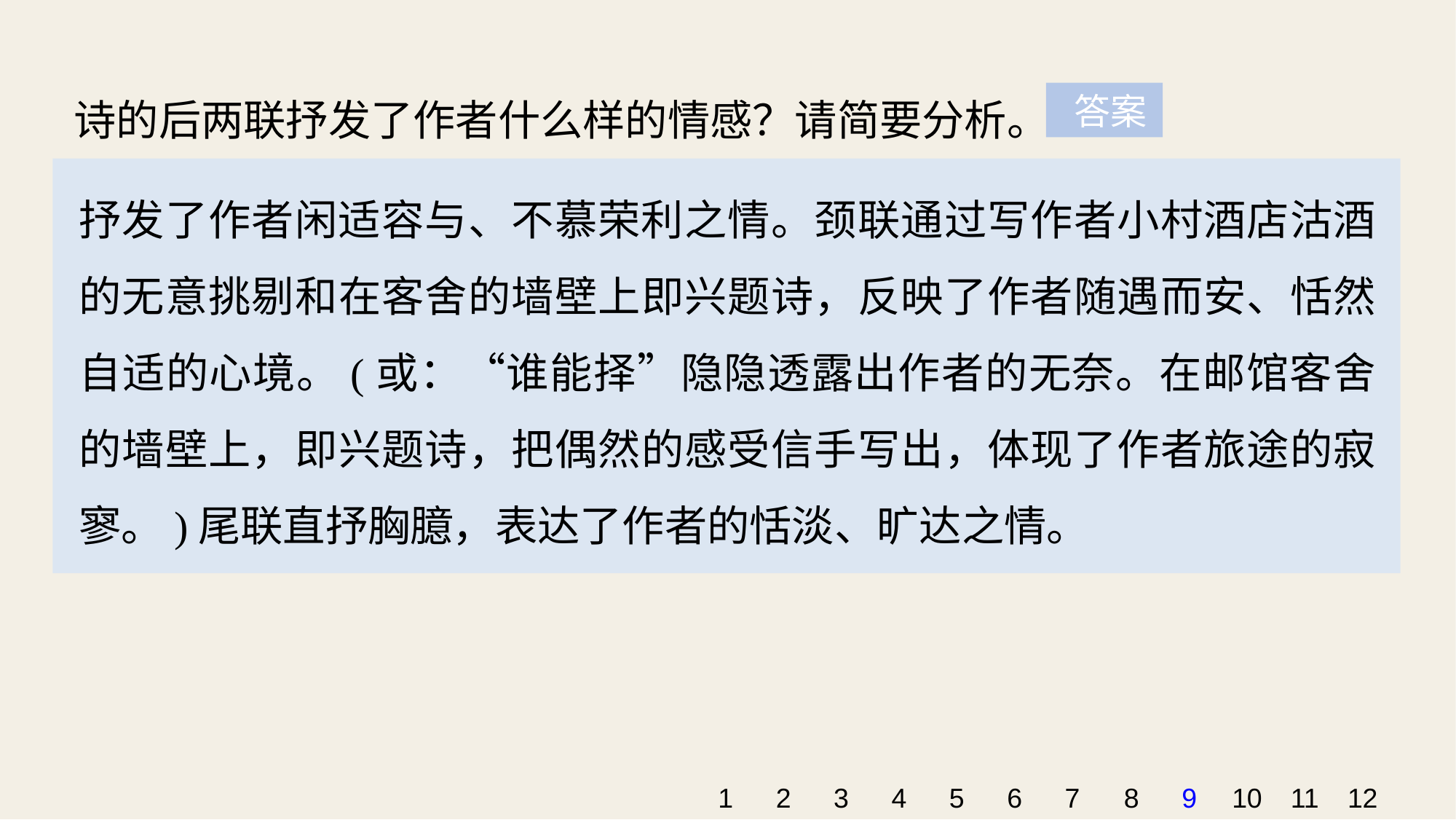

诗的后两联抒发了作者什么样的情感？请简要分析。
 答案

抒发了作者闲适容与、不慕荣利之情。颈联通过写作者小村酒店沽酒的无意挑剔和在客舍的墙壁上即兴题诗，反映了作者随遇而安、恬然自适的心境。(或：“谁能择”隐隐透露出作者的无奈。在邮馆客舍的墙壁上，即兴题诗，把偶然的感受信手写出，体现了作者旅途的寂寥。)尾联直抒胸臆，表达了作者的恬淡、旷达之情。
1
2
3
4
5
6
7
8
9
10
11
12